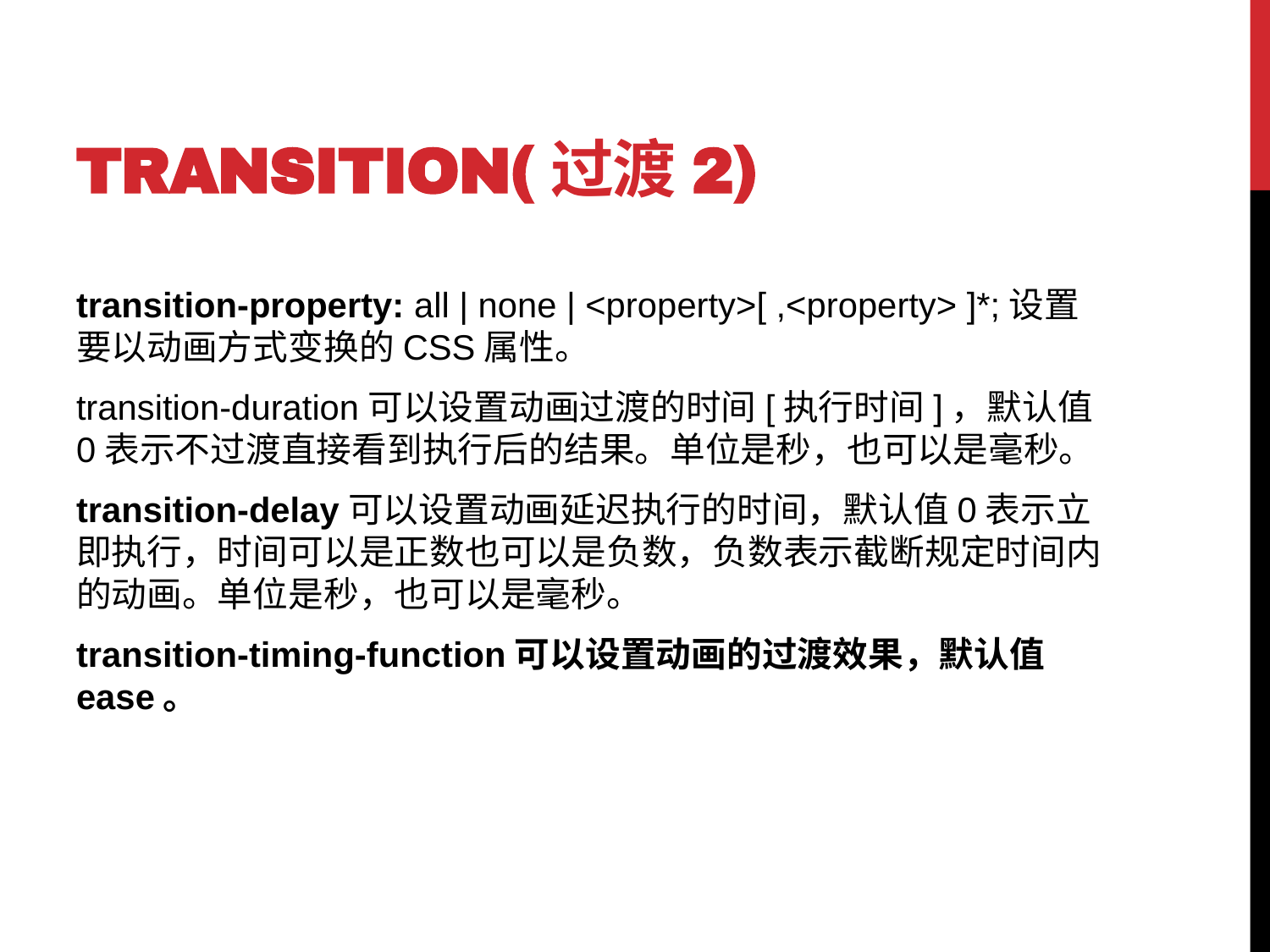

# Transition(过渡2)
transition-property: all | none | <property>[ ,<property> ]*;设置要以动画方式变换的CSS属性。
transition-duration可以设置动画过渡的时间[执行时间]，默认值0表示不过渡直接看到执行后的结果。单位是秒，也可以是毫秒。
transition-delay可以设置动画延迟执行的时间，默认值0表示立即执行，时间可以是正数也可以是负数，负数表示截断规定时间内的动画。单位是秒，也可以是毫秒。
transition-timing-function可以设置动画的过渡效果，默认值ease。